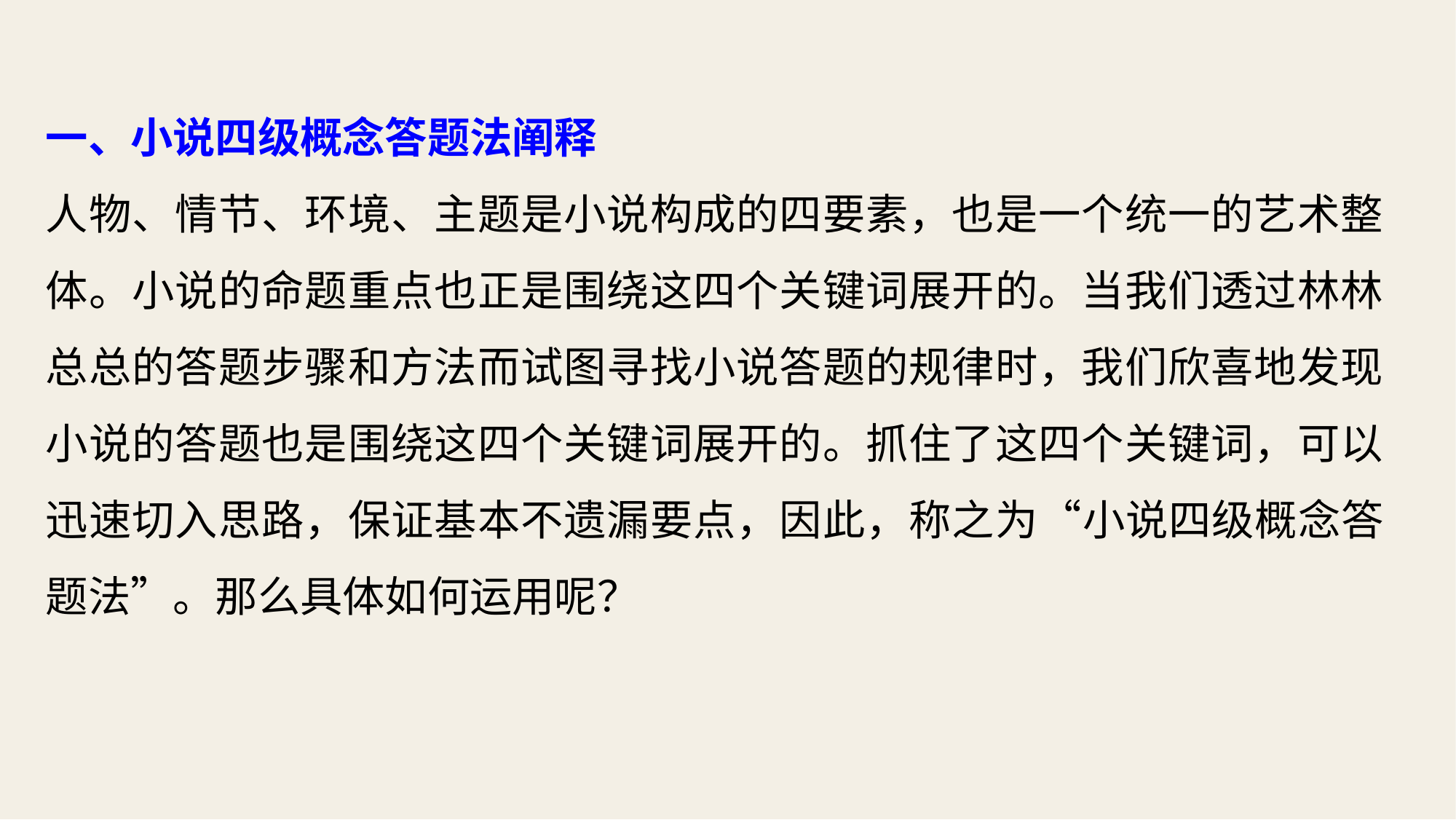

一、小说四级概念答题法阐释
人物、情节、环境、主题是小说构成的四要素，也是一个统一的艺术整体。小说的命题重点也正是围绕这四个关键词展开的。当我们透过林林总总的答题步骤和方法而试图寻找小说答题的规律时，我们欣喜地发现小说的答题也是围绕这四个关键词展开的。抓住了这四个关键词，可以迅速切入思路，保证基本不遗漏要点，因此，称之为“小说四级概念答题法”。那么具体如何运用呢？